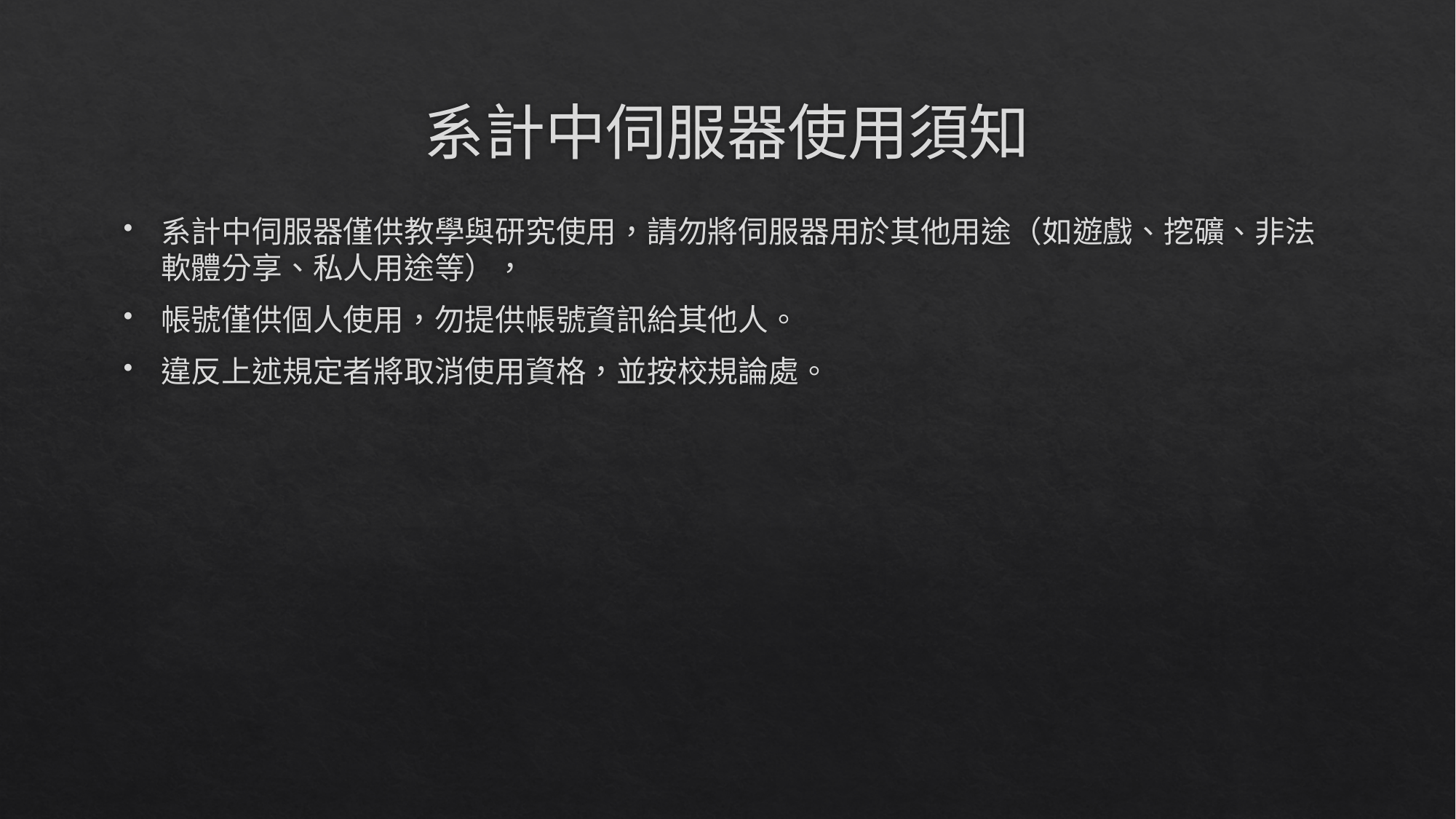

# 系計中伺服器使用須知
系計中伺服器僅供教學與研究使用，請勿將伺服器用於其他用途（如遊戲、挖礦、非法軟體分享、私人用途等），
帳號僅供個人使用，勿提供帳號資訊給其他人。
違反上述規定者將取消使用資格，並按校規論處。